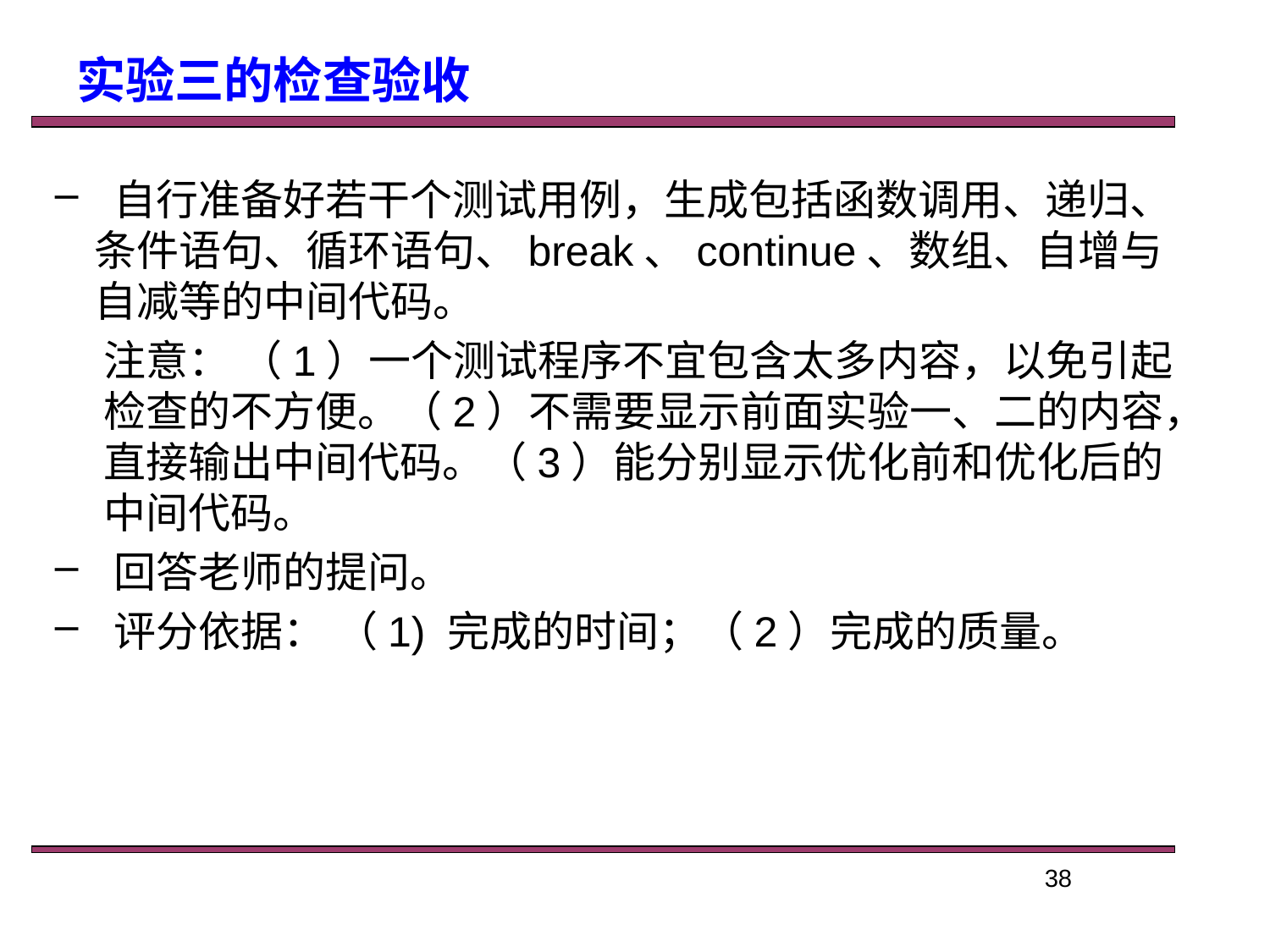

实验三的检查验收
 自行准备好若干个测试用例，生成包括函数调用、递归、条件语句、循环语句、break、continue、数组、自增与自减等的中间代码。
注意： （1）一个测试程序不宜包含太多内容，以免引起检查的不方便。（2）不需要显示前面实验一、二的内容，直接输出中间代码。（3）能分别显示优化前和优化后的中间代码。
 回答老师的提问。
 评分依据： （1) 完成的时间；（2）完成的质量。
38